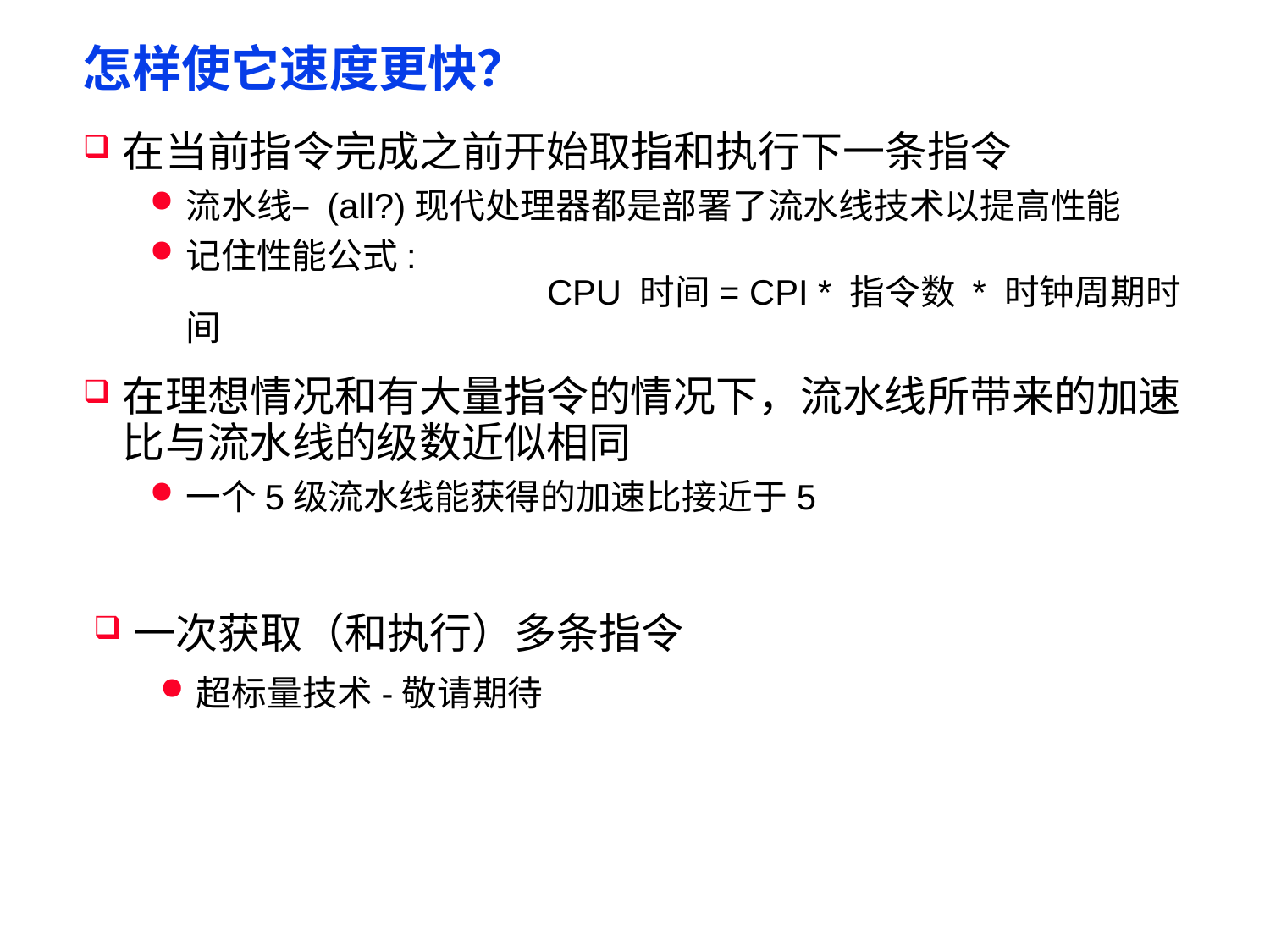

# 怎样使它速度更快？
在当前指令完成之前开始取指和执行下一条指令
流水线– (all?)现代处理器都是部署了流水线技术以提高性能
记住性能公式:                                              				           CPU 时间= CPI * 指令数 * 时钟周期时间
在理想情况和有大量指令的情况下，流水线所带来的加速比与流水线的级数近似相同
一个5级流水线能获得的加速比接近于5
一次获取（和执行）多条指令
超标量技术-敬请期待